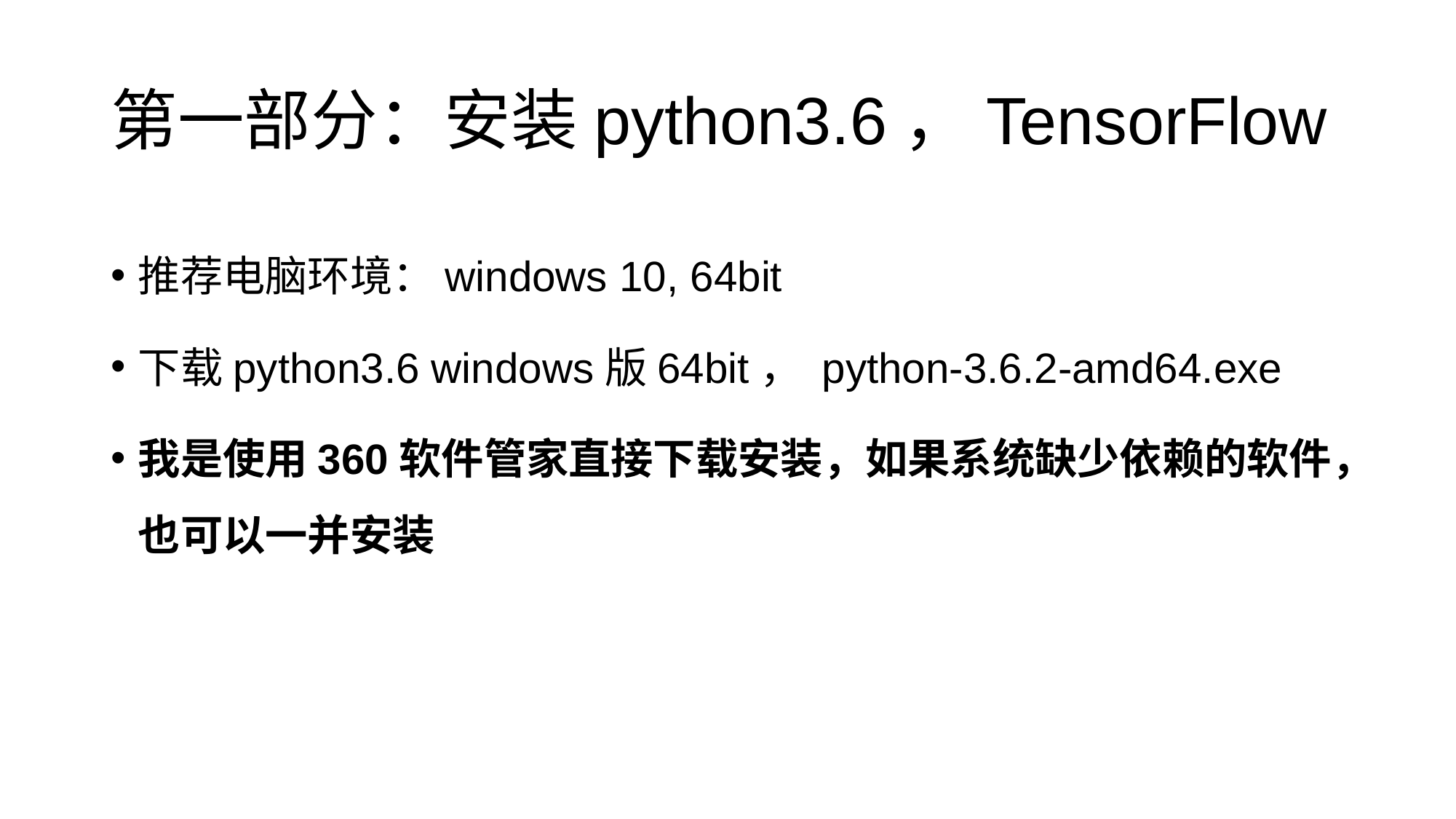

# 第一部分：安装python3.6，TensorFlow
推荐电脑环境：windows 10, 64bit
下载python3.6 windows版64bit， python-3.6.2-amd64.exe
我是使用360软件管家直接下载安装，如果系统缺少依赖的软件，也可以一并安装